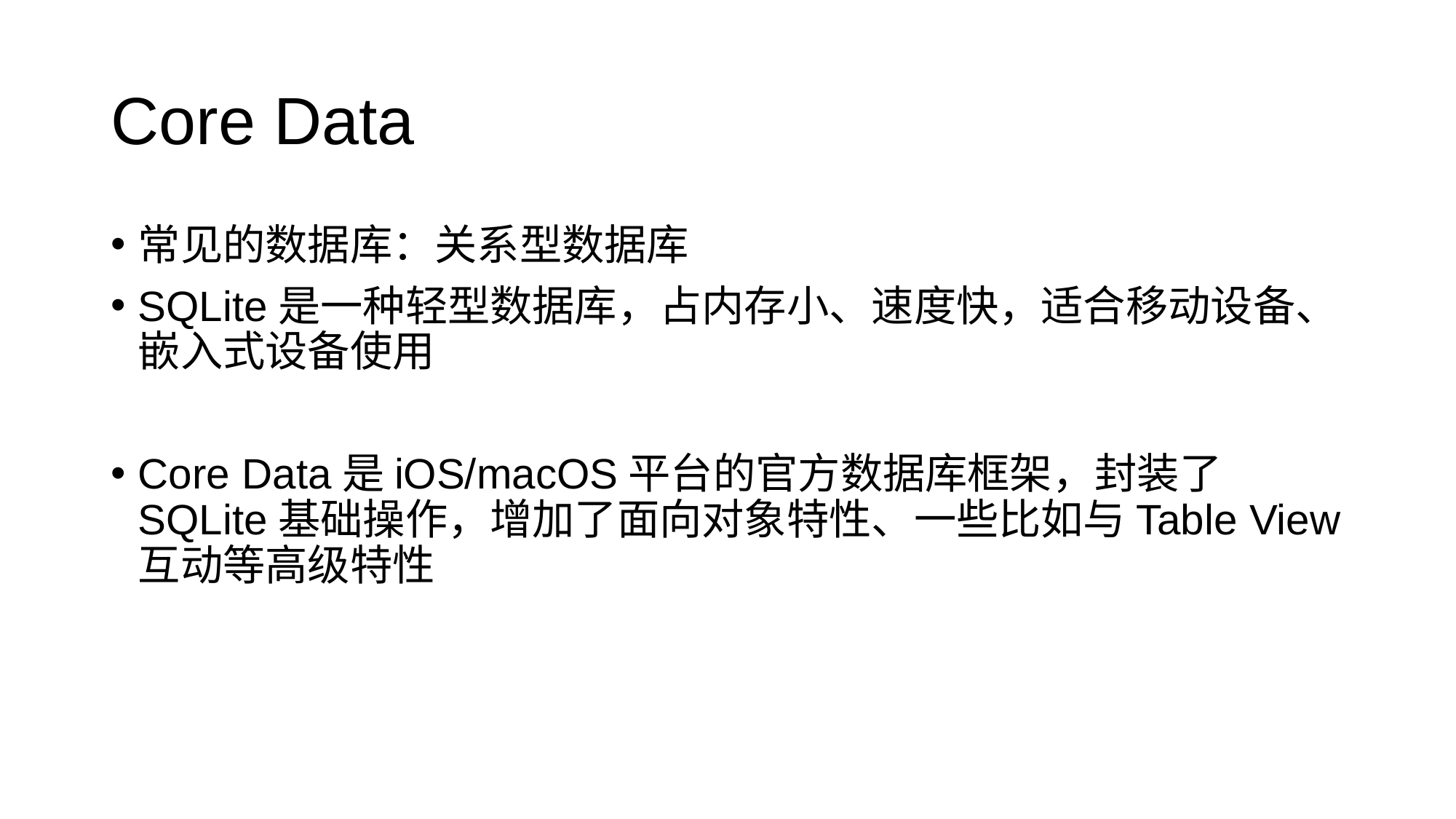

# Core Data
常见的数据库：关系型数据库
SQLite是一种轻型数据库，占内存小、速度快，适合移动设备、嵌入式设备使用

Core Data是iOS/macOS平台的官方数据库框架，封装了SQLite基础操作，增加了面向对象特性、一些比如与Table View互动等高级特性